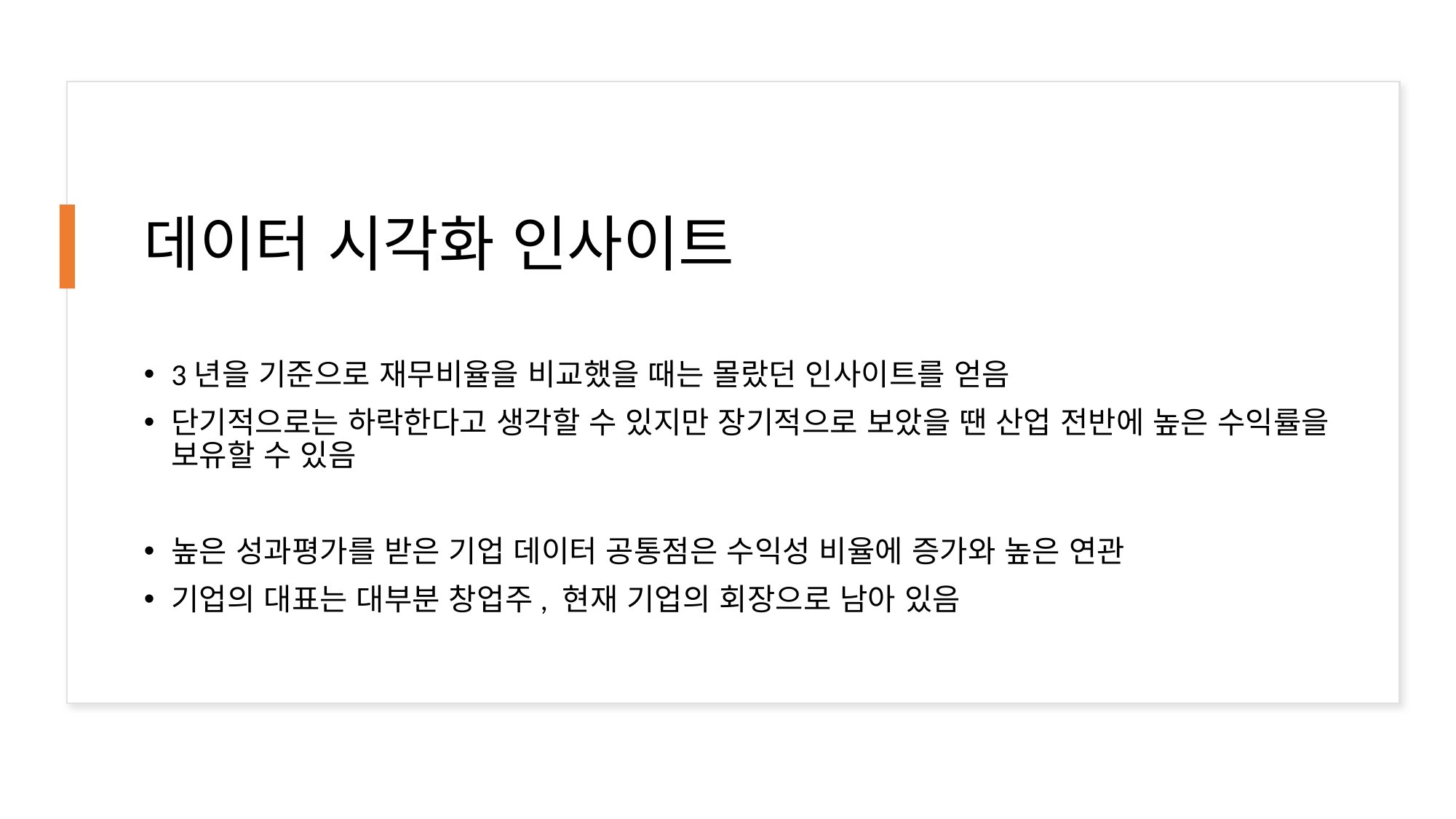

# 데이터 시각화 인사이트

3년을 기준으로 재무비율을 비교했을 때는 몰랐던 인사이트를 얻음
단기적으로는 하락한다고 생각할 수 있지만 장기적으로 보았을 땐 산업 전반에 높은 수익률을 보유할 수 있음

높은 성과평가를 받은 기업 데이터 공통점은 수익성 비율에 증가와 높은 연관
기업의 대표는 대부분 창업주, 현재 기업의 회장으로 남아 있음